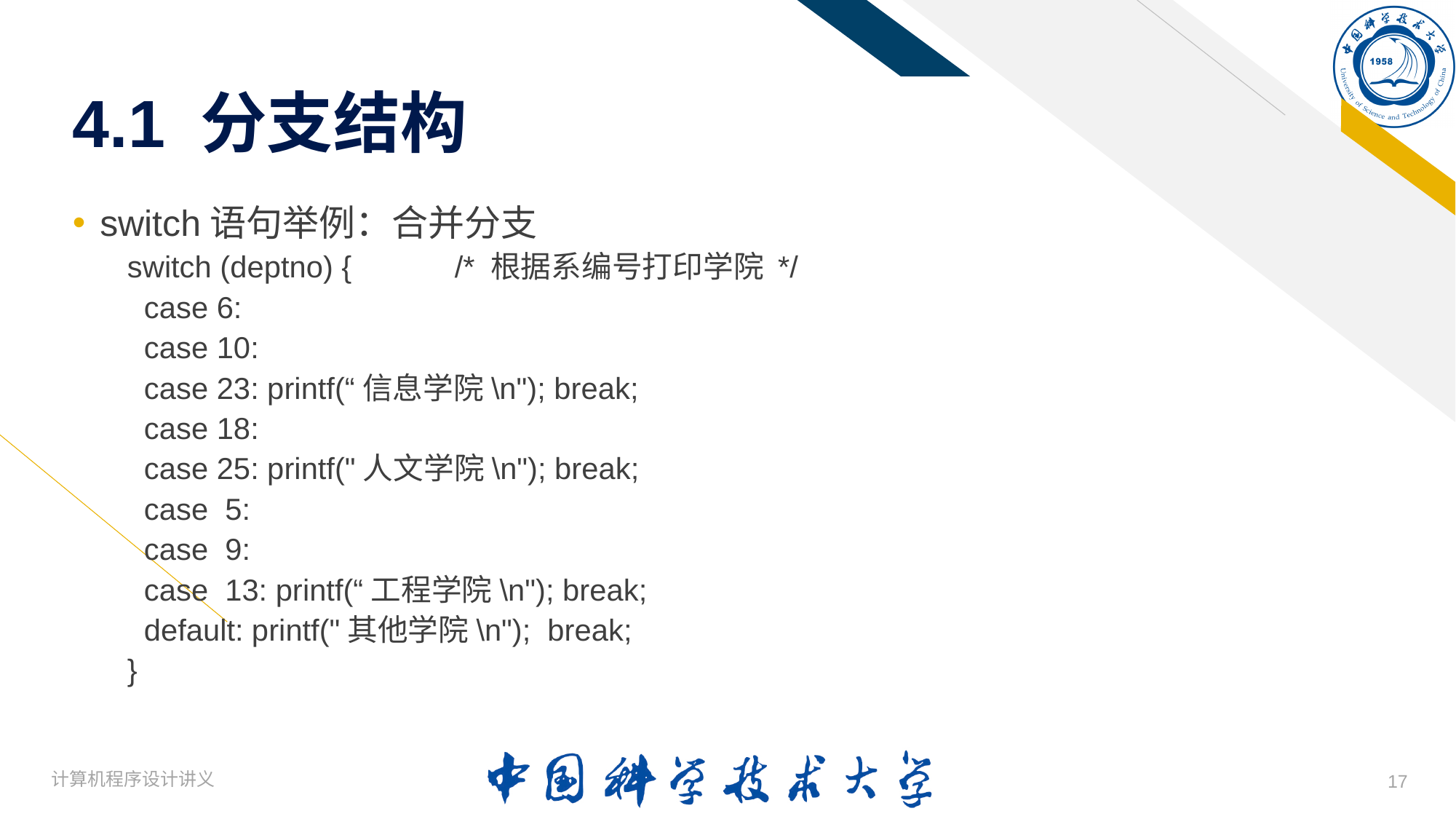

# 4.1 分支结构
switch语句举例：合并分支
switch (deptno) {	/* 根据系编号打印学院 */
  case 6:
  case 10:
  case 23: printf(“信息学院\n"); break;
  case 18:
  case 25: printf("人文学院\n"); break;
  case  5:
  case  9:
  case  13: printf(“工程学院\n"); break;
  default: printf("其他学院\n");  break;
}

计算机程序设计讲义
17